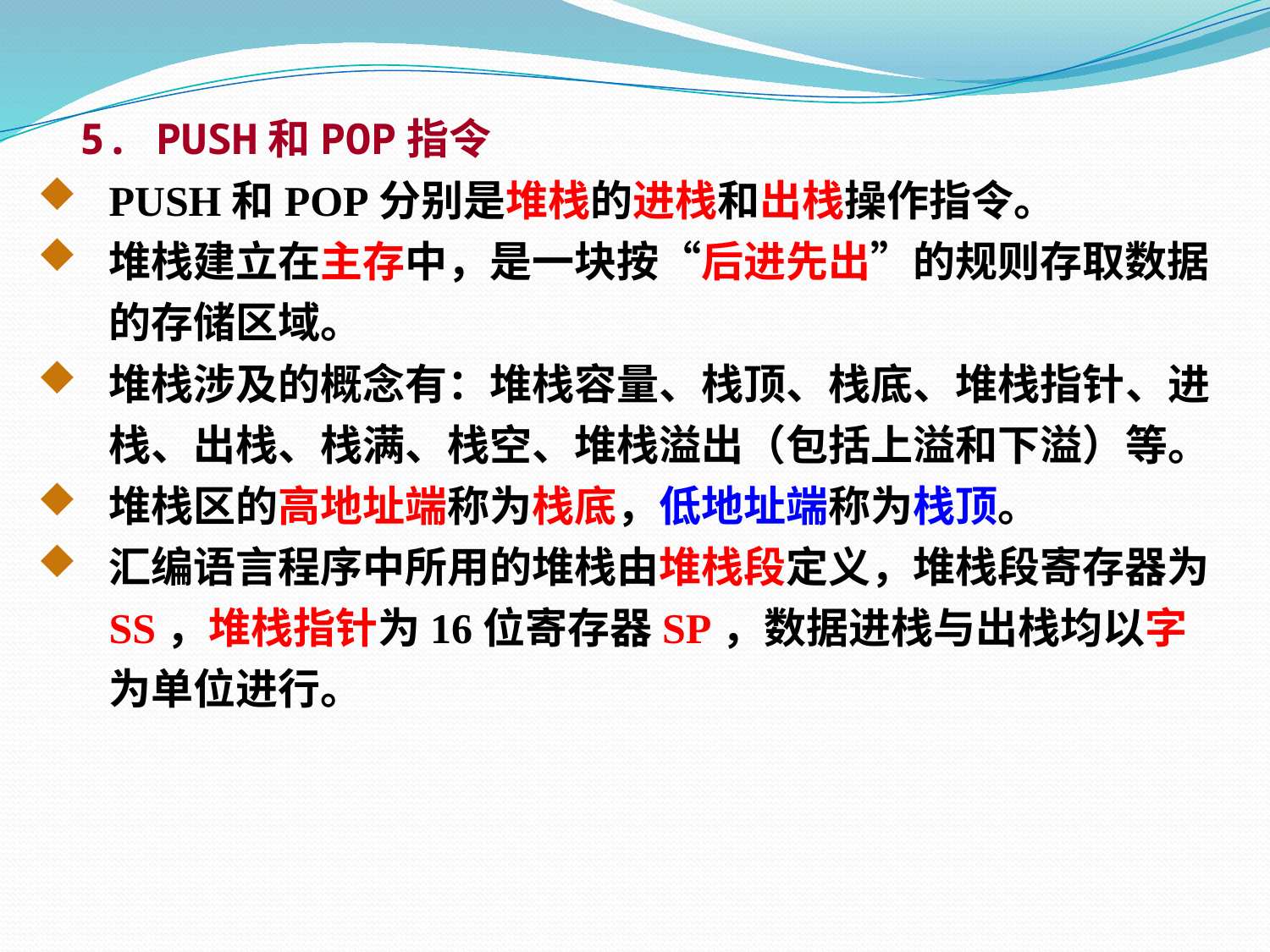

5. PUSH和POP指令
PUSH和POP分别是堆栈的进栈和出栈操作指令。
堆栈建立在主存中，是一块按“后进先出”的规则存取数据的存储区域。
堆栈涉及的概念有：堆栈容量、栈顶、栈底、堆栈指针、进栈、出栈、栈满、栈空、堆栈溢出（包括上溢和下溢）等。
堆栈区的高地址端称为栈底，低地址端称为栈顶。
汇编语言程序中所用的堆栈由堆栈段定义，堆栈段寄存器为SS，堆栈指针为16位寄存器SP，数据进栈与出栈均以字为单位进行。